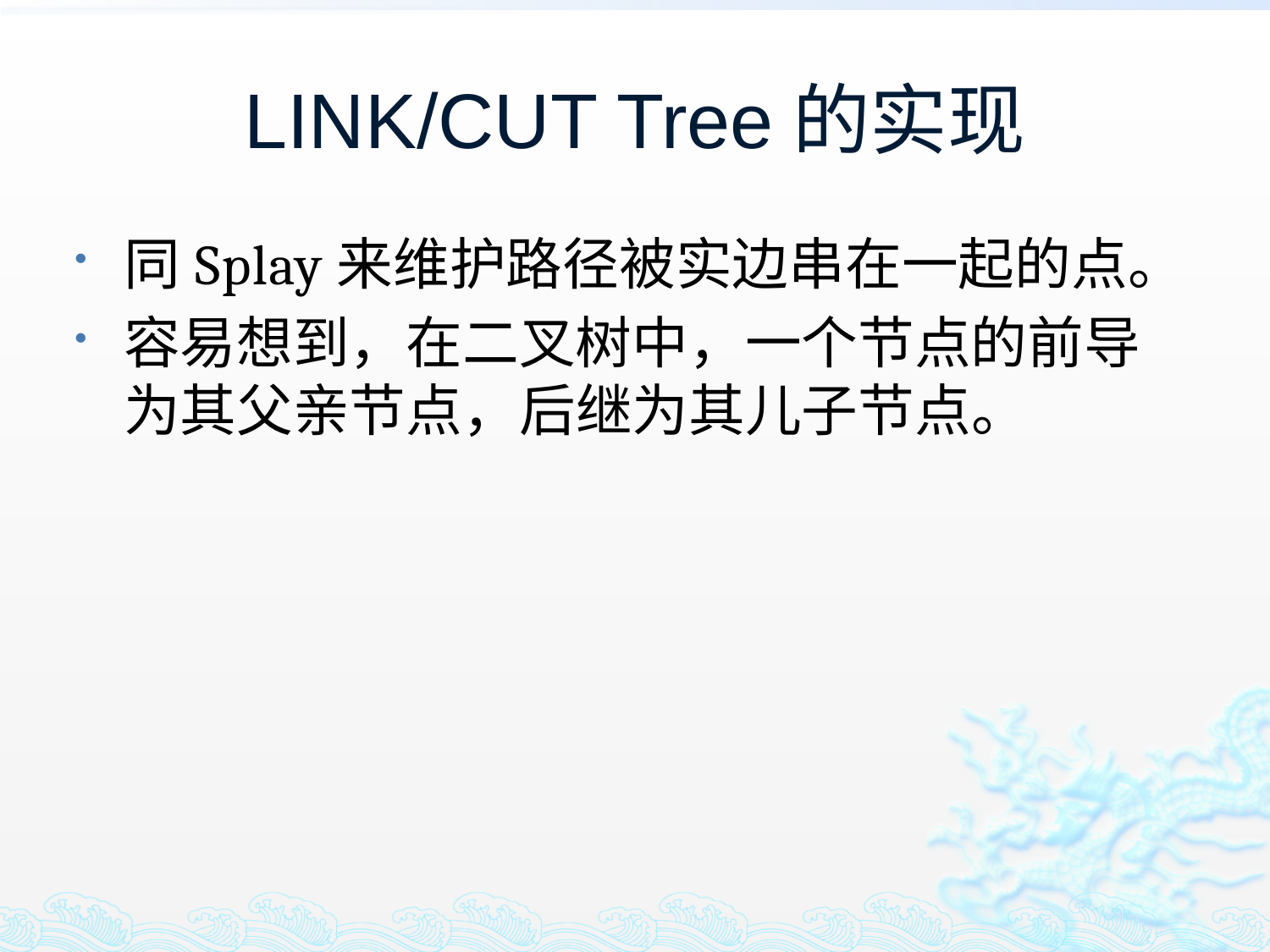

# LINK/CUT Tree的实现
同Splay来维护路径被实边串在一起的点。
容易想到，在二叉树中，一个节点的前导为其父亲节点，后继为其儿子节点。